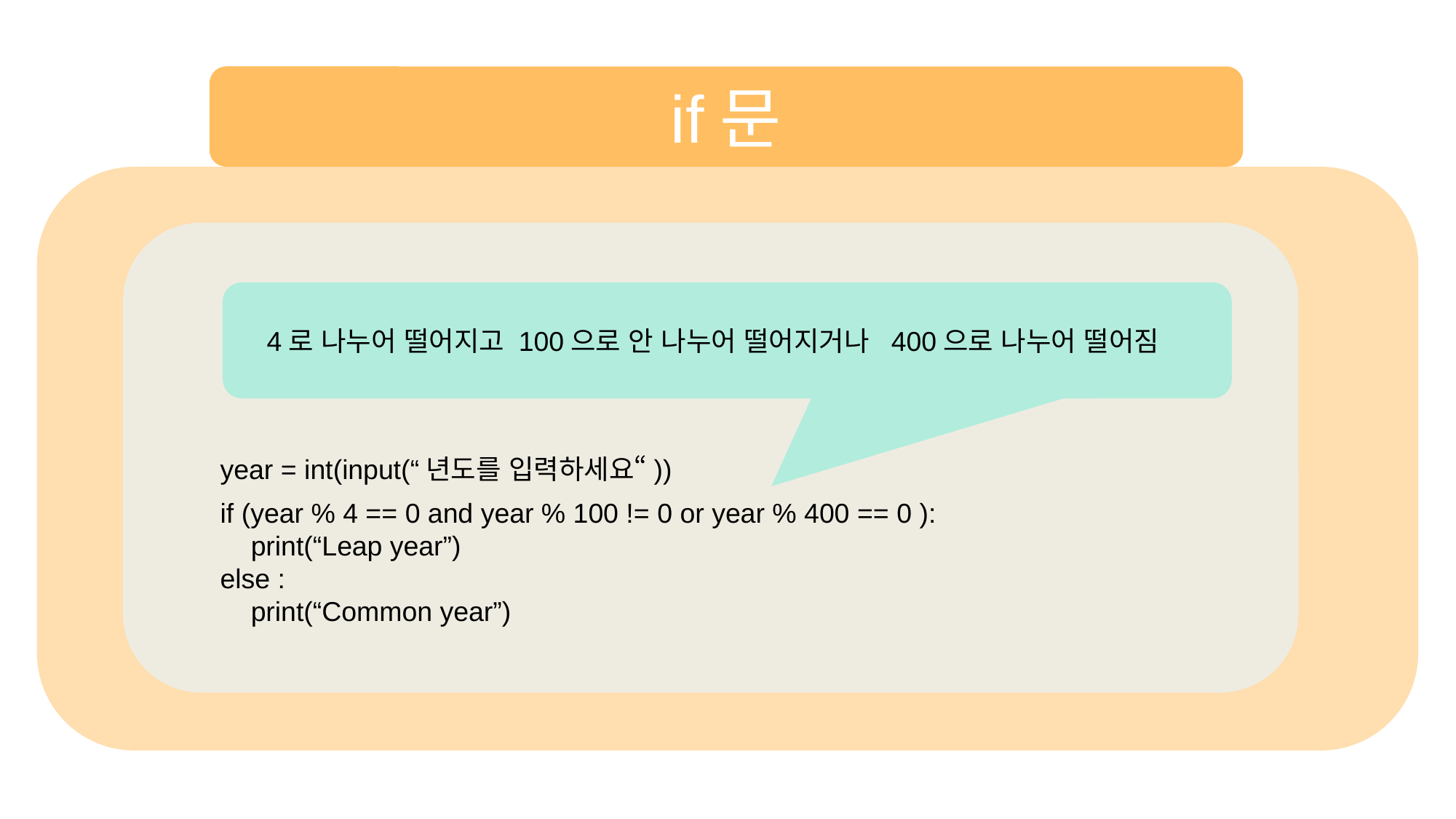

if문

4로 나누어 떨어지고 100으로 안 나누어 떨어지거나  400으로 나누어 떨어짐
year = int(input(“년도를 입력하세요“))
if (year % 4 == 0 and year % 100 != 0 or year % 400 == 0 ):
    print(“Leap year”)
else :
    print(“Common year”)